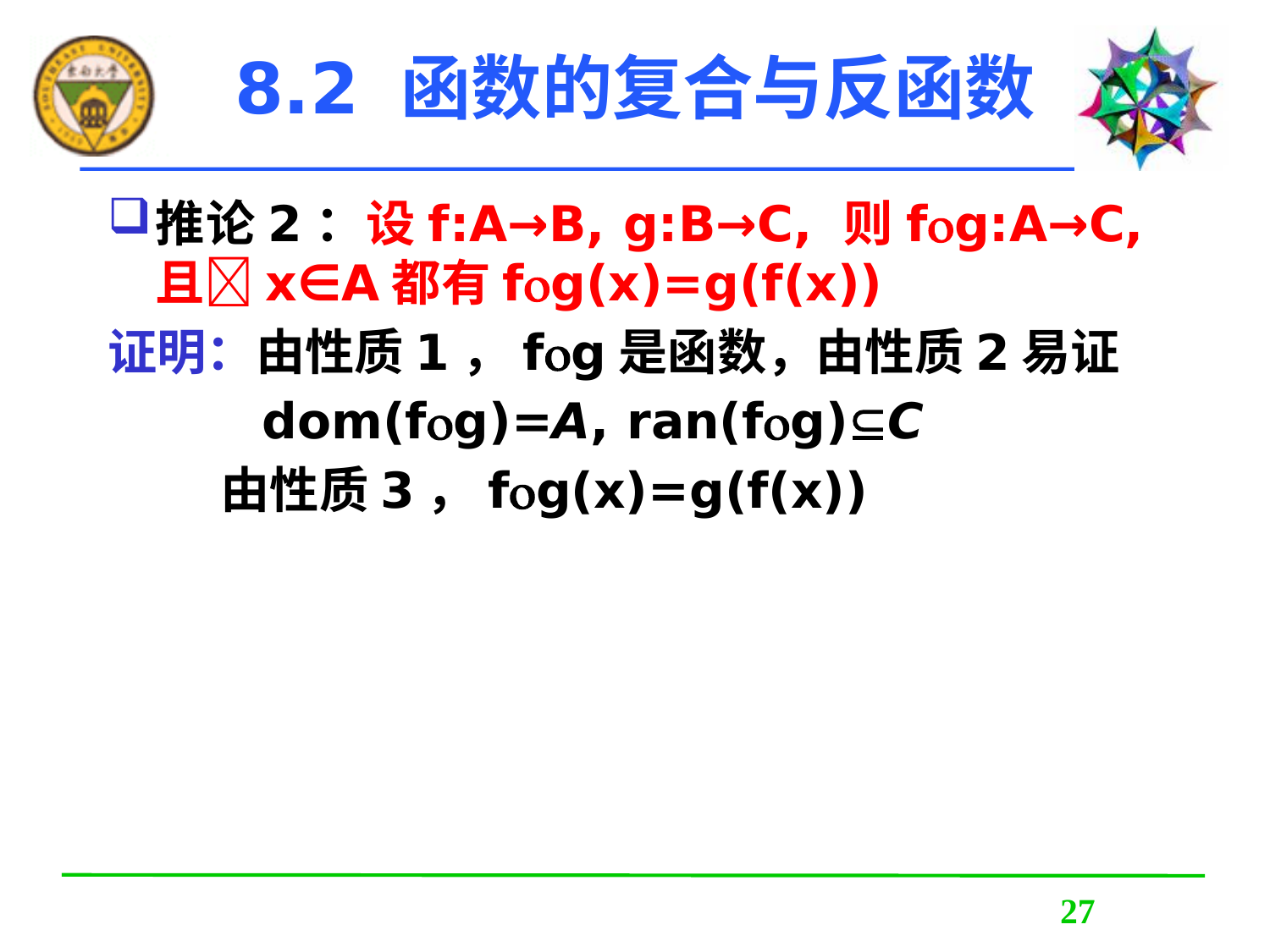

# 8.2 函数的复合与反函数
推论2：设f:A→B, g:B→C, 则fοg:A→C,  且∀x∈A都有fοg(x)=g(f(x))
证明：由性质1，fοg是函数，由性质2易证
         dom(fοg)=A, ran(fοg)⊆C
         由性质3，fοg(x)=g(f(x))